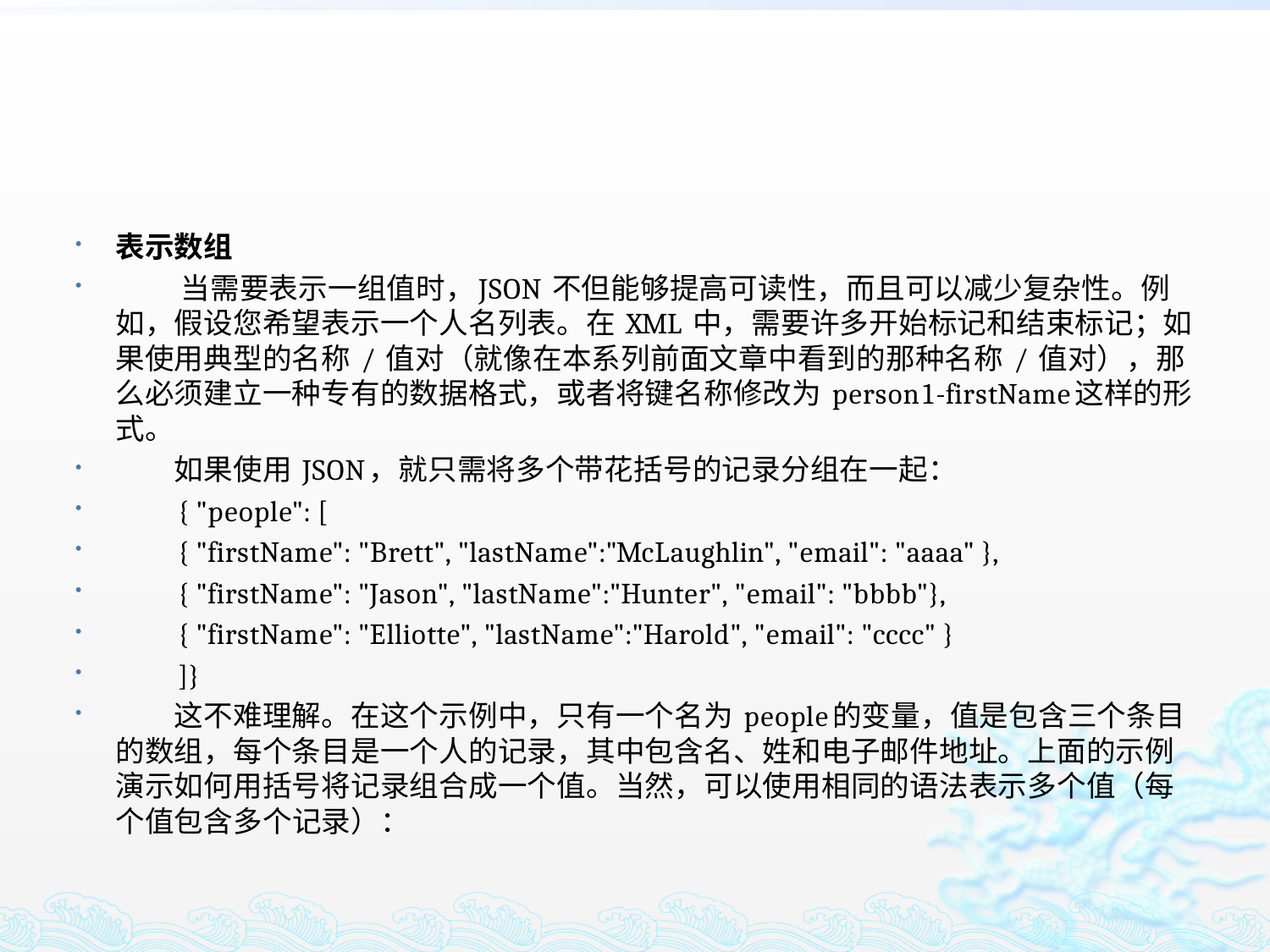

#
表示数组
　 　当需要表示一组值时，JSON 不但能够提高可读性，而且可以减少复杂性。例如，假设您希望表示一个人名列表。在 XML 中，需要许多开始标记和结束标记；如果使用典型的名称 / 值对（就像在本系列前面文章中看到的那种名称 / 值对），那么必须建立一种专有的数据格式，或者将键名称修改为 person1-firstName这样的形式。
　　如果使用 JSON，就只需将多个带花括号的记录分组在一起：
　　{ "people": [
　　{ "firstName": "Brett", "lastName":"McLaughlin", "email": "aaaa" },
　　{ "firstName": "Jason", "lastName":"Hunter", "email": "bbbb"},
　　{ "firstName": "Elliotte", "lastName":"Harold", "email": "cccc" }
　　]}
　　这不难理解。在这个示例中，只有一个名为 people的变量，值是包含三个条目的数组，每个条目是一个人的记录，其中包含名、姓和电子邮件地址。上面的示例演示如何用括号将记录组合成一个值。当然，可以使用相同的语法表示多个值（每个值包含多个记录）：